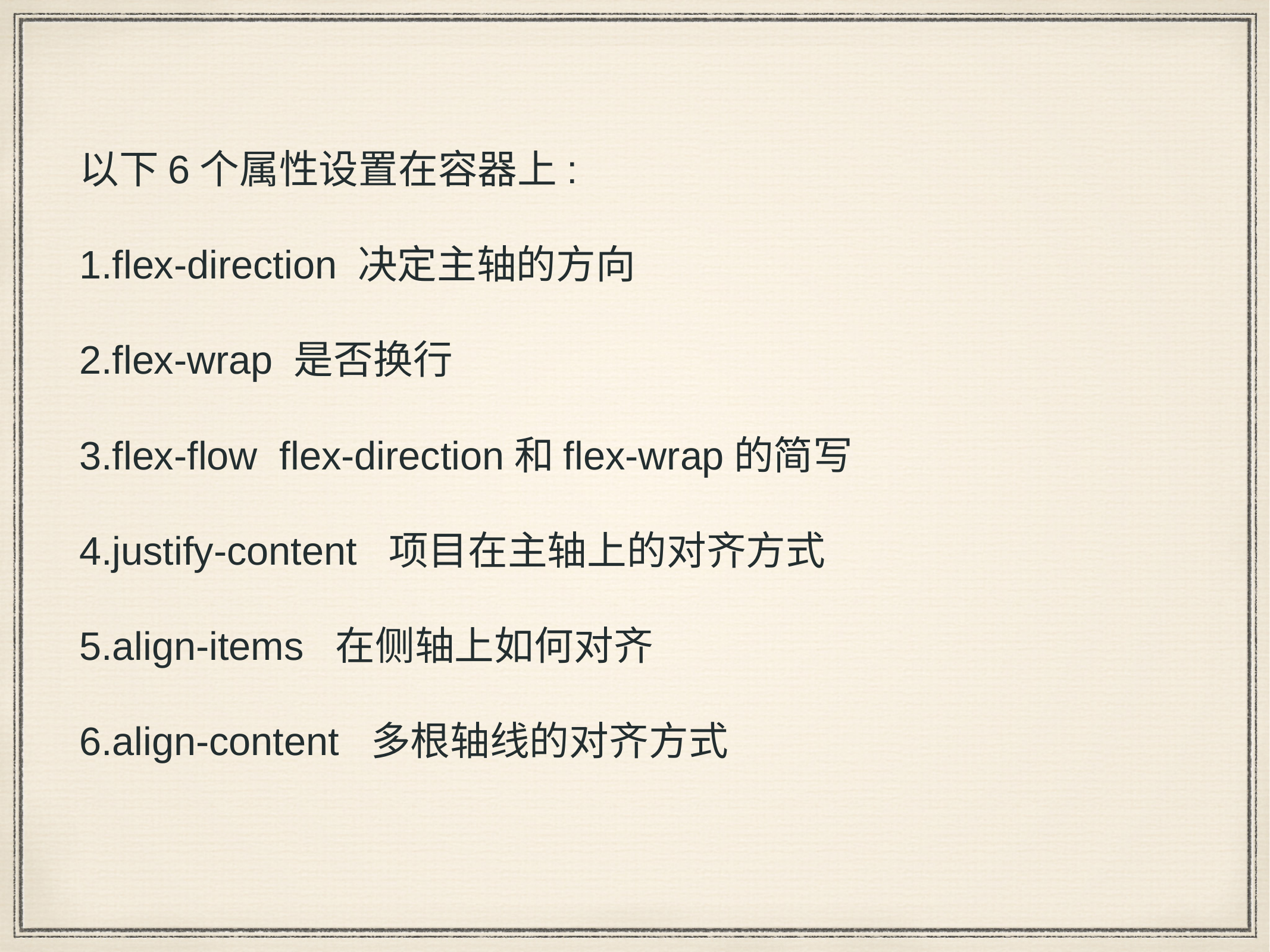

以下6个属性设置在容器上:

1.flex-direction 决定主轴的方向

2.flex-wrap 是否换行

3.flex-flow  flex-direction和flex-wrap的简写

4.justify-content  项目在主轴上的对齐方式

5.align-items  在侧轴上如何对齐

6.align-content  多根轴线的对齐方式